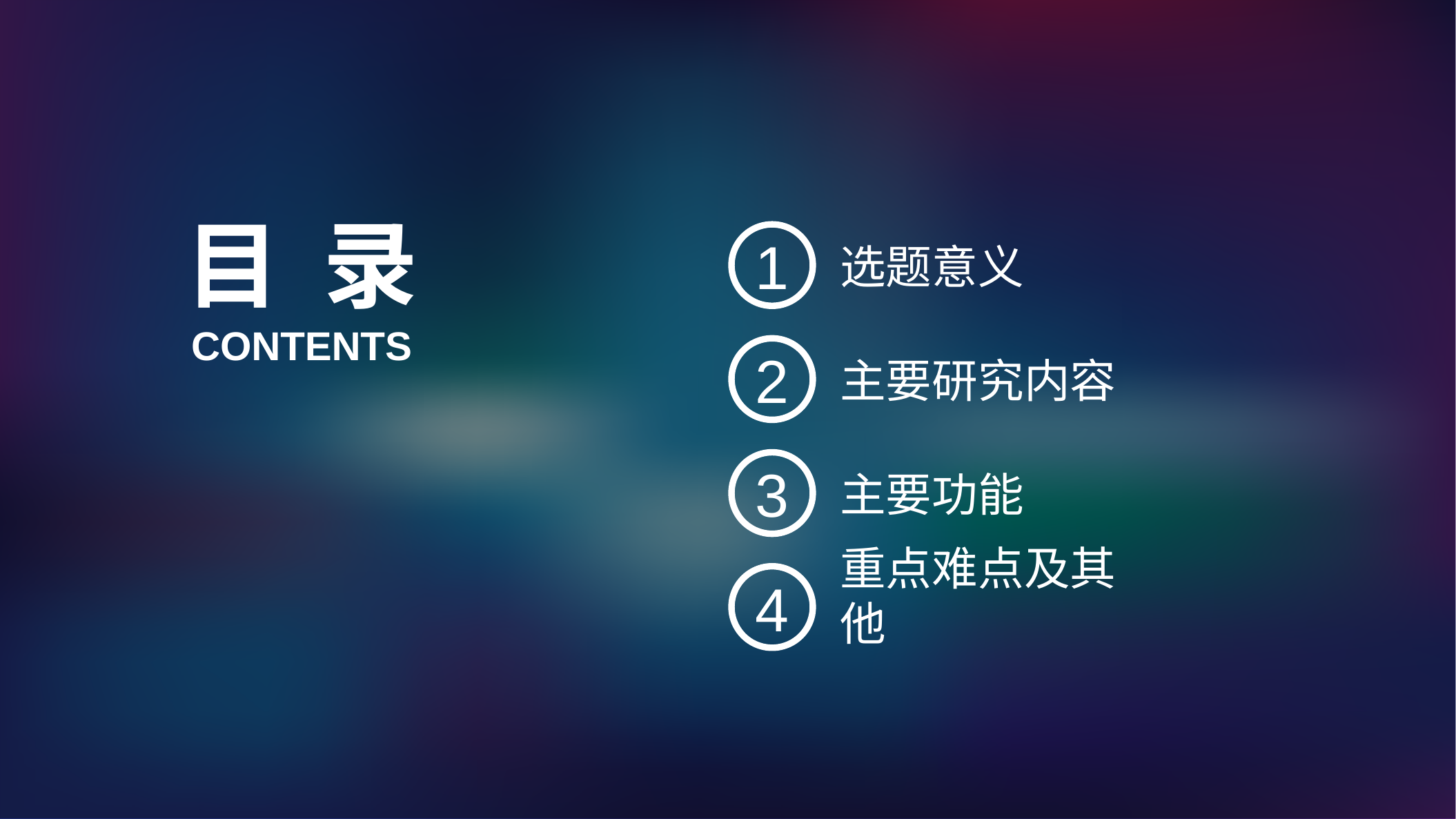

目  录
1
选题意义
CONTENTS
2
主要研究内容
3
主要功能
重点难点及其他

4